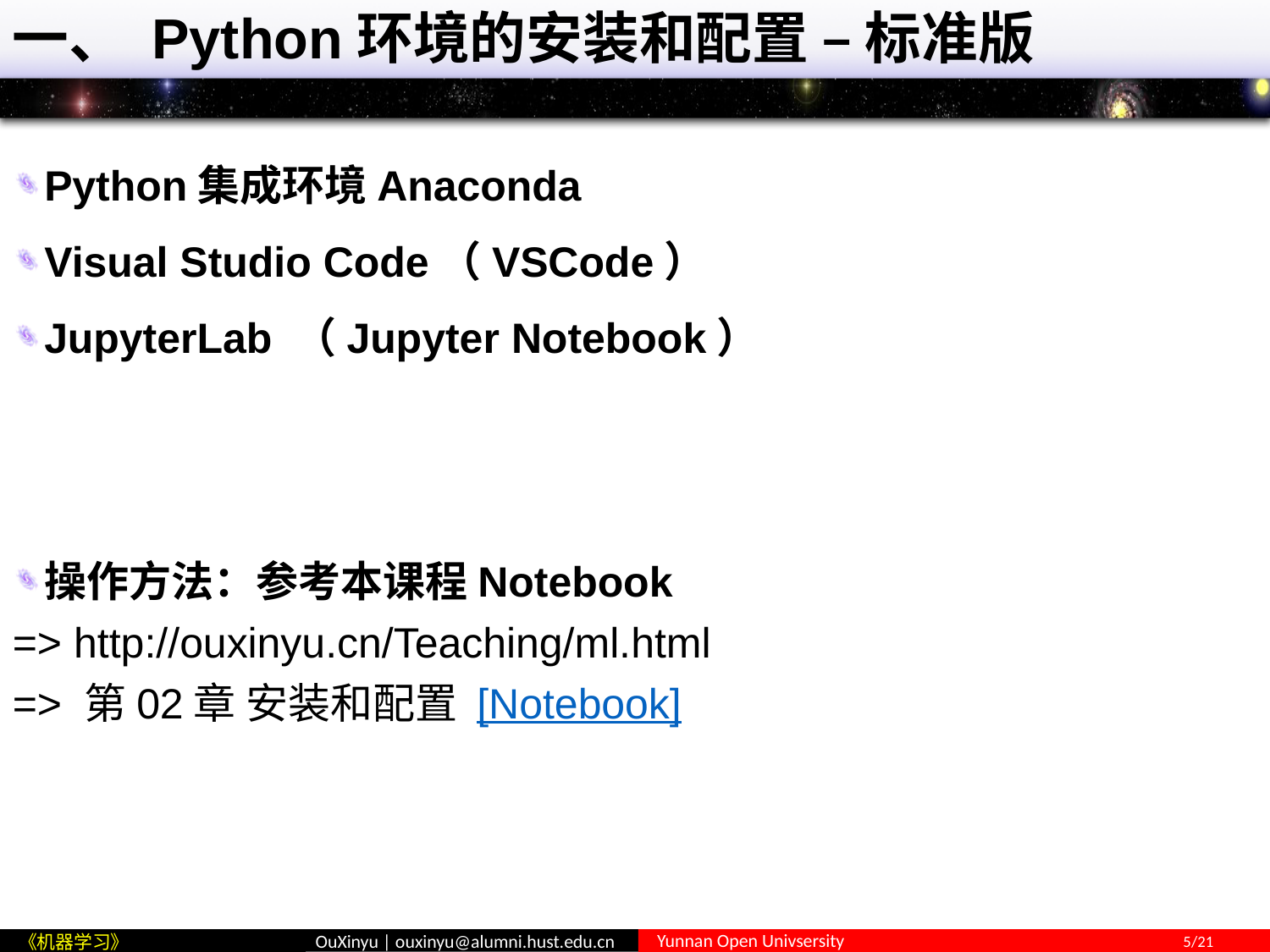

# 一、 Python环境的安装和配置 – 标准版
Python集成环境Anaconda
Visual Studio Code（VSCode）
JupyterLab （Jupyter Notebook）

操作方法：参考本课程Notebook
=> http://ouxinyu.cn/Teaching/ml.html
=> 第02章 安装和配置 [Notebook]